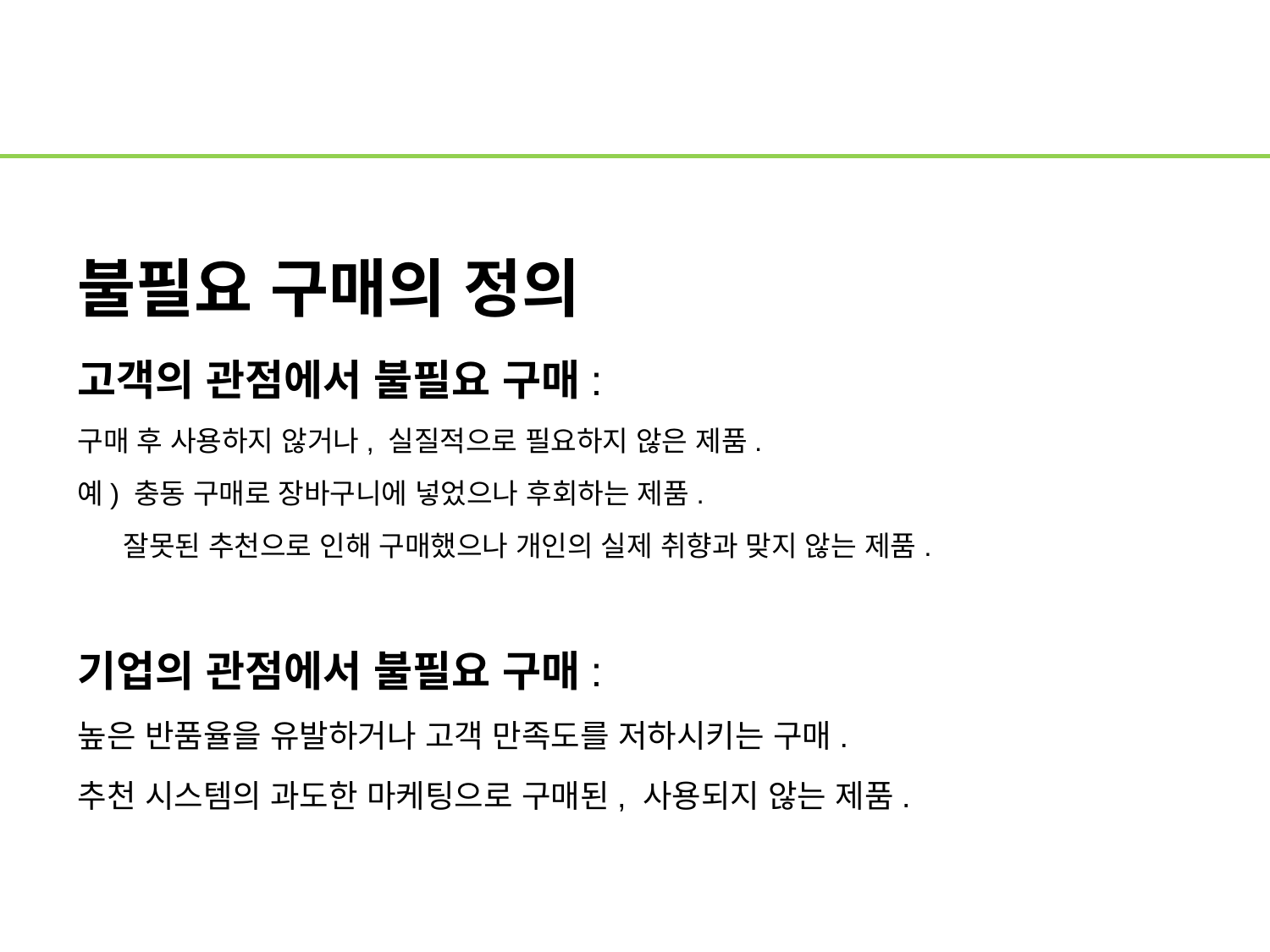

불필요 구매의 정의
고객의 관점에서 불필요 구매:
구매 후 사용하지 않거나, 실질적으로 필요하지 않은 제품.
예) 충동 구매로 장바구니에 넣었으나 후회하는 제품.
     잘못된 추천으로 인해 구매했으나 개인의 실제 취향과 맞지 않는 제품.

기업의 관점에서 불필요 구매:
높은 반품율을 유발하거나 고객 만족도를 저하시키는 구매.
추천 시스템의 과도한 마케팅으로 구매된, 사용되지 않는 제품.